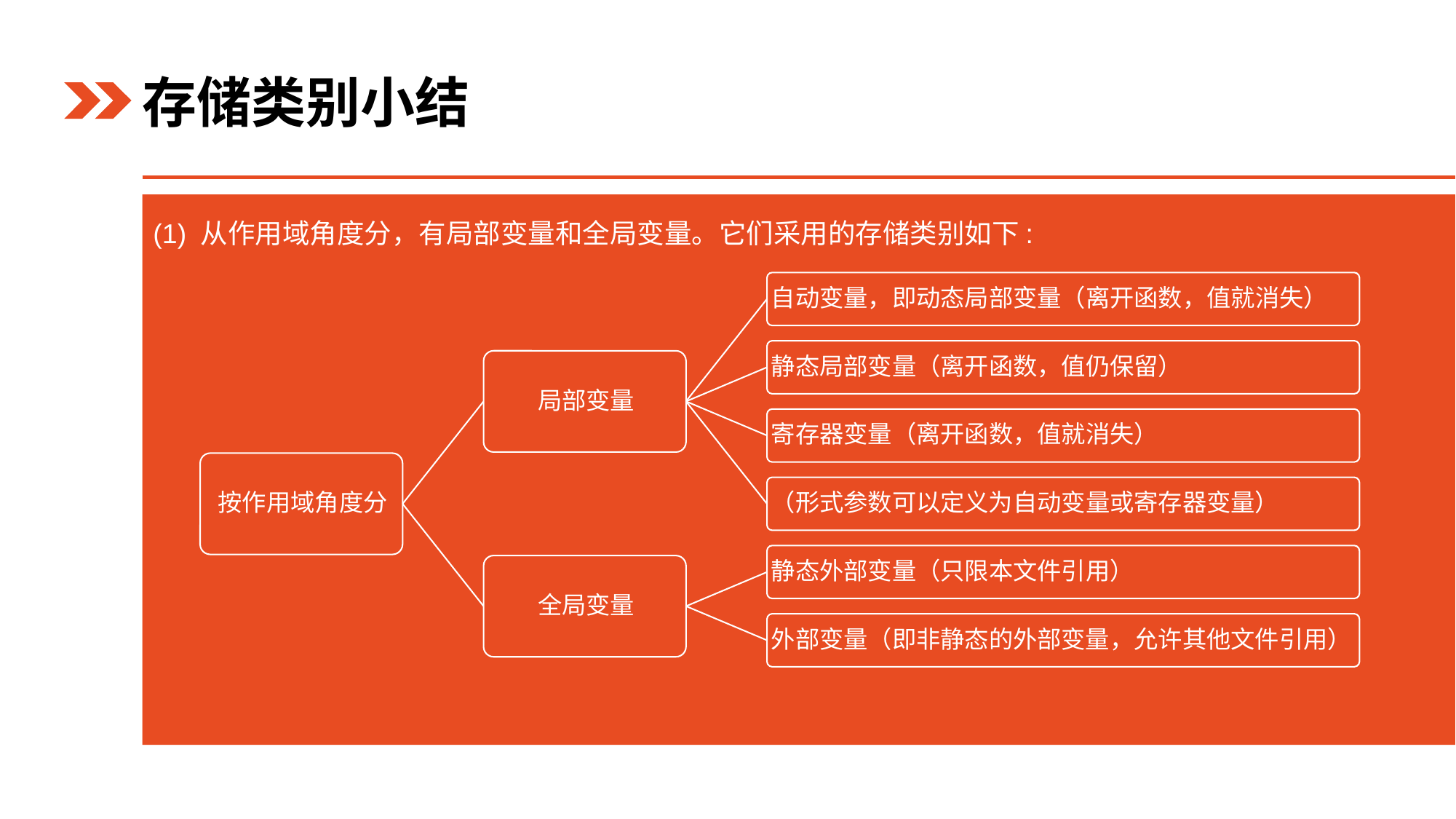

存储类别小结

按作用域角度分

局部变量

自动变量，即动态局部变量（离开函数，值就消失）

静态局部变量（离开函数，值仍保留）

寄存器变量（离开函数，值就消失）

（形式参数可以定义为自动变量或寄存器变量）

全局变量

静态外部变量（只限本文件引用）

外部变量（即非静态的外部变量，允许其他文件引用）
(1) 从作用域角度分，有局部变量和全局变量。它们采用的存储类别如下: